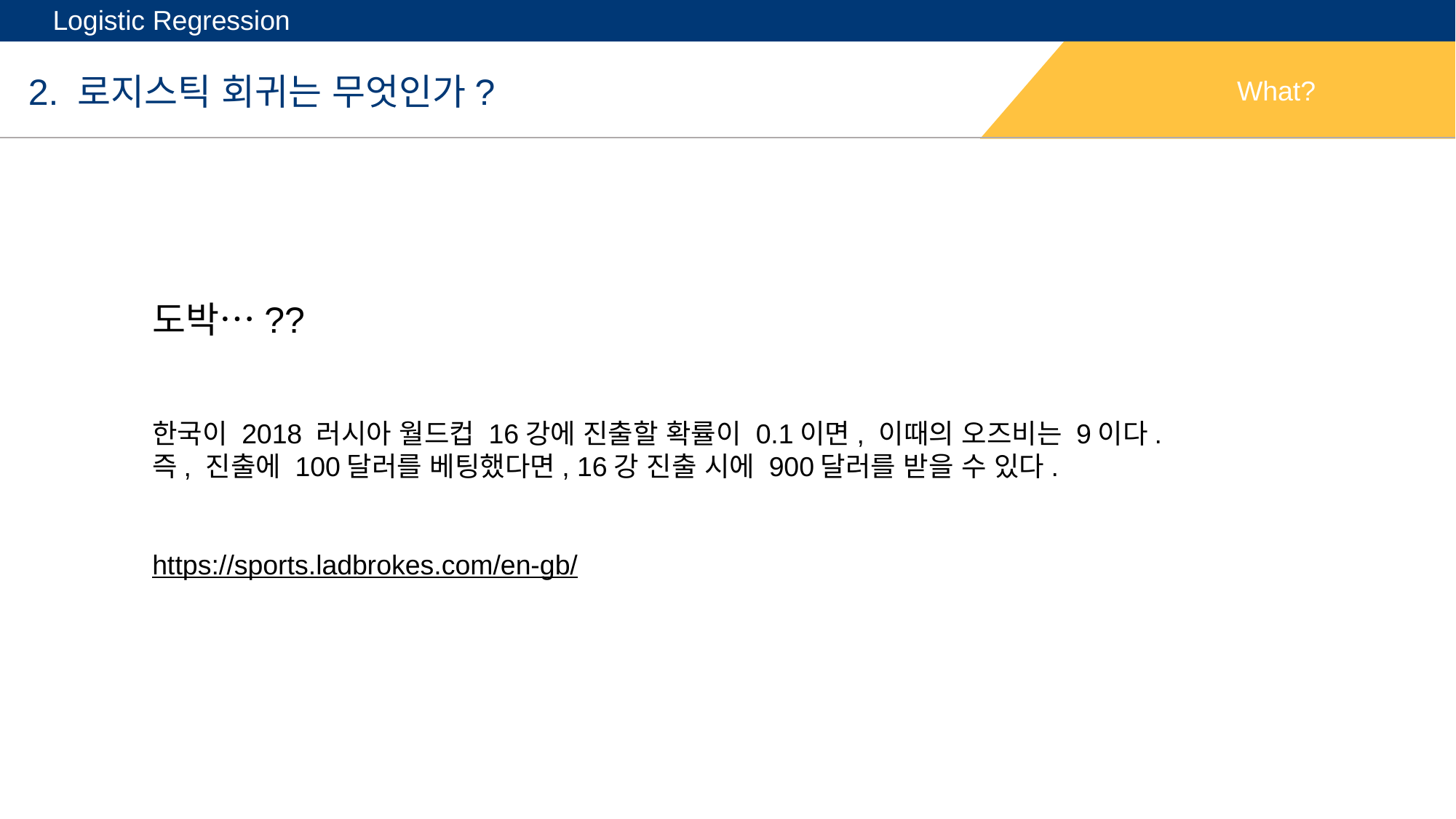

Logistic Regression

What?
2. 로지스틱 회귀는 무엇인가?

도박…??

한국이 2018 러시아 월드컵 16강에 진출할 확률이 0.1이면, 이때의 오즈비는 9이다.
즉, 진출에 100달러를 베팅했다면, 16강 진출 시에 900달러를 받을 수 있다.

https://sports.ladbrokes.com/en-gb/